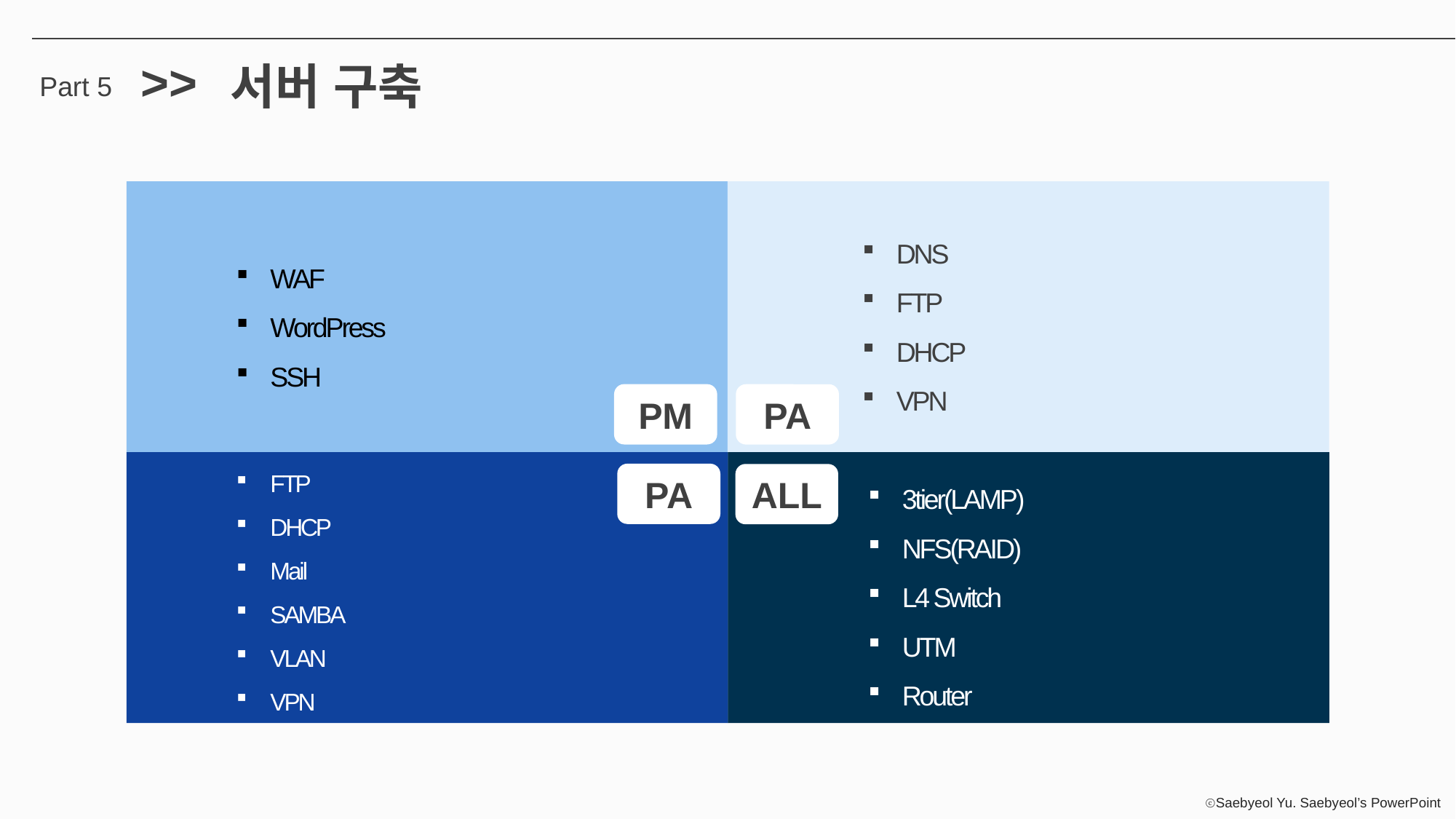

>>
서버 구축
Part 5

DNS
FTP
DHCP
VPN
WAF
WordPress
SSH
PM
PA
FTP
DHCP
Mail
SAMBA
VLAN
VPN

3tier(LAMP)
NFS(RAID)
L4 Switch
UTM
Router
PA
ALL